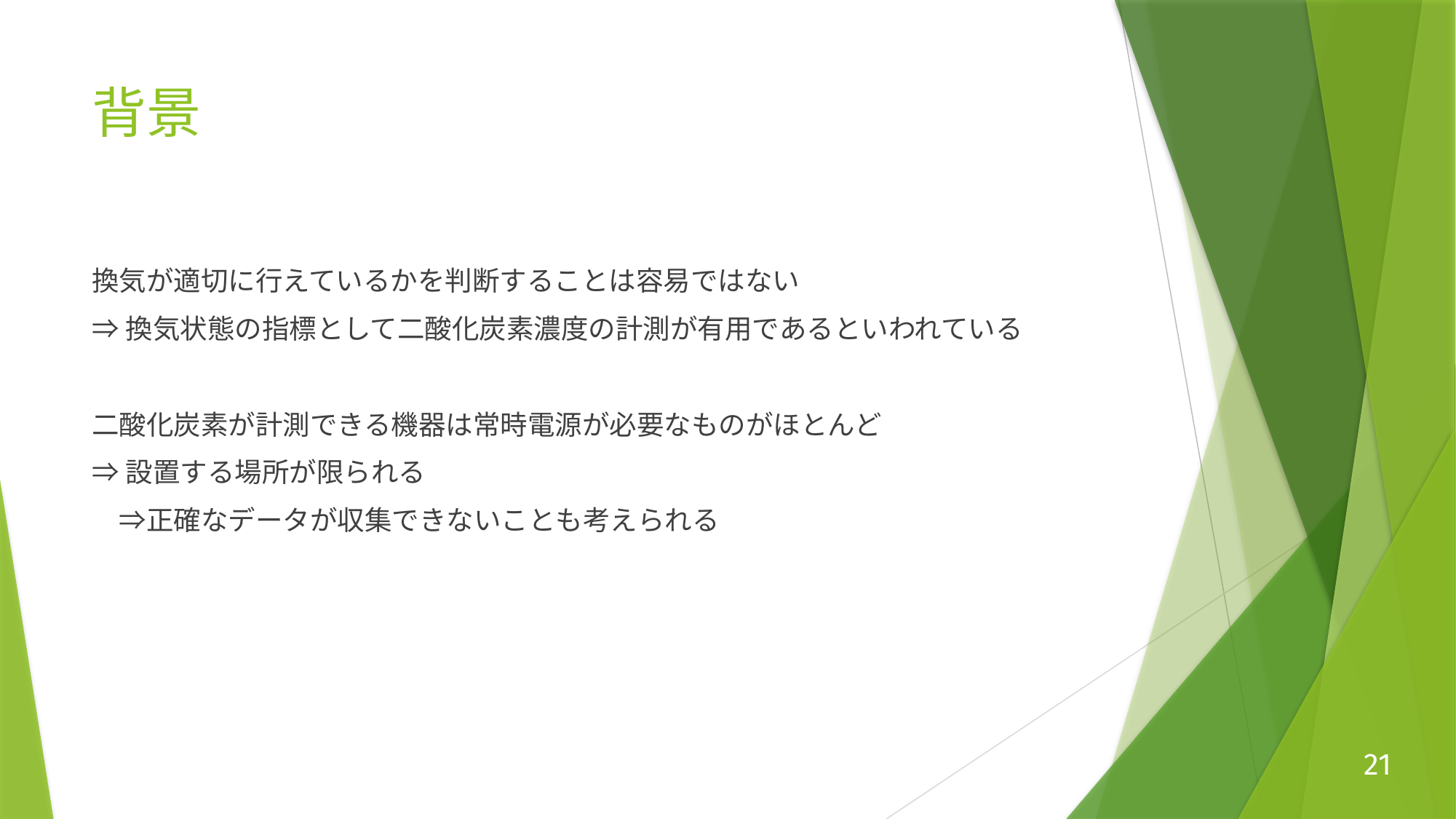

# 背景
換気が適切に行えているかを判断することは容易ではない
⇒換気状態の指標として二酸化炭素濃度の計測が有用であるといわれている

二酸化炭素が計測できる機器は常時電源が必要なものがほとんど
⇒設置する場所が限られる
　⇒正確なデータが収集できないことも考えられる

21